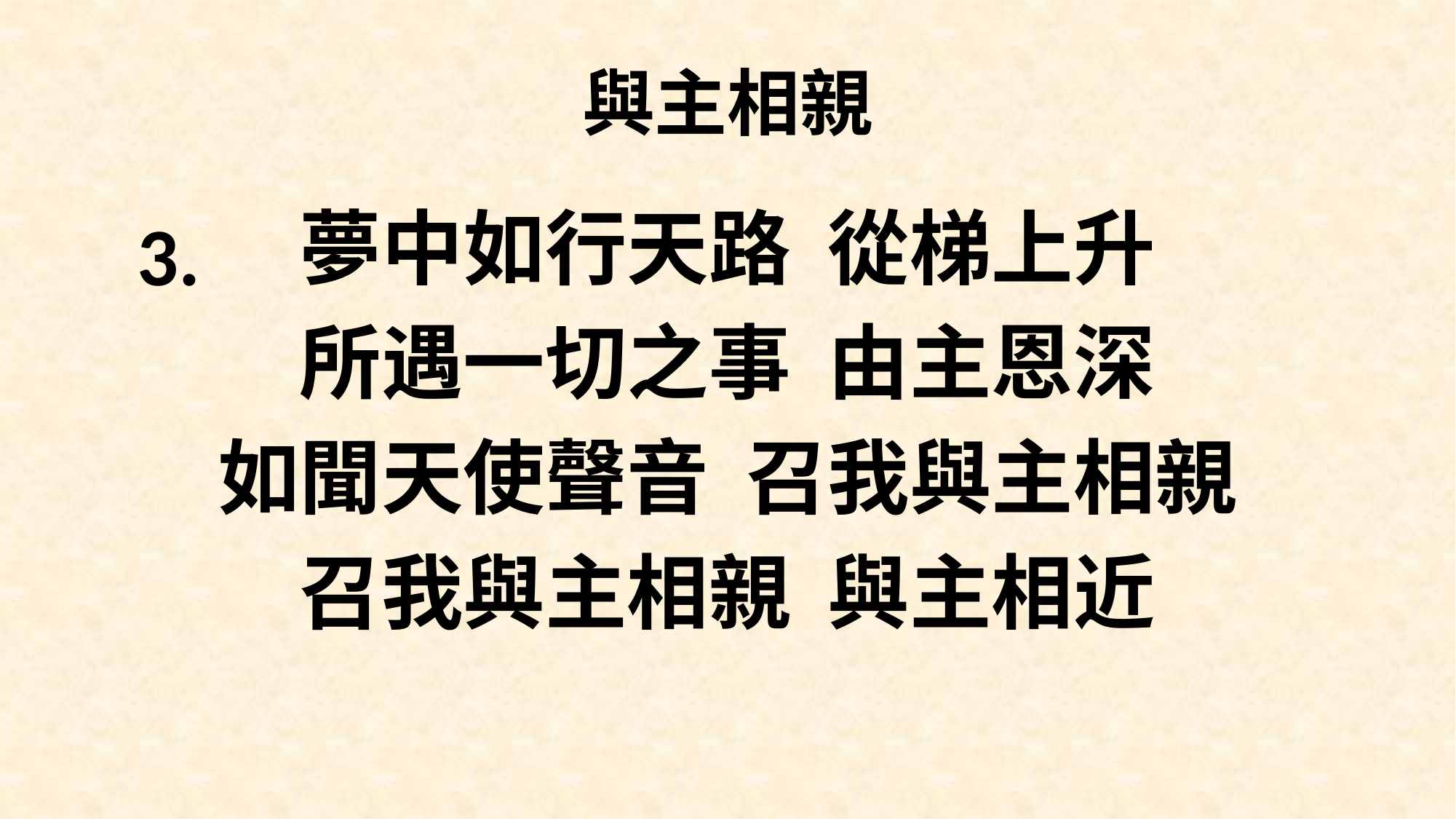

# 與主相親
夢中如行天路  從梯上升
所遇一切之事  由主恩深
如聞天使聲音  召我與主相親
召我與主相親  與主相近
3.